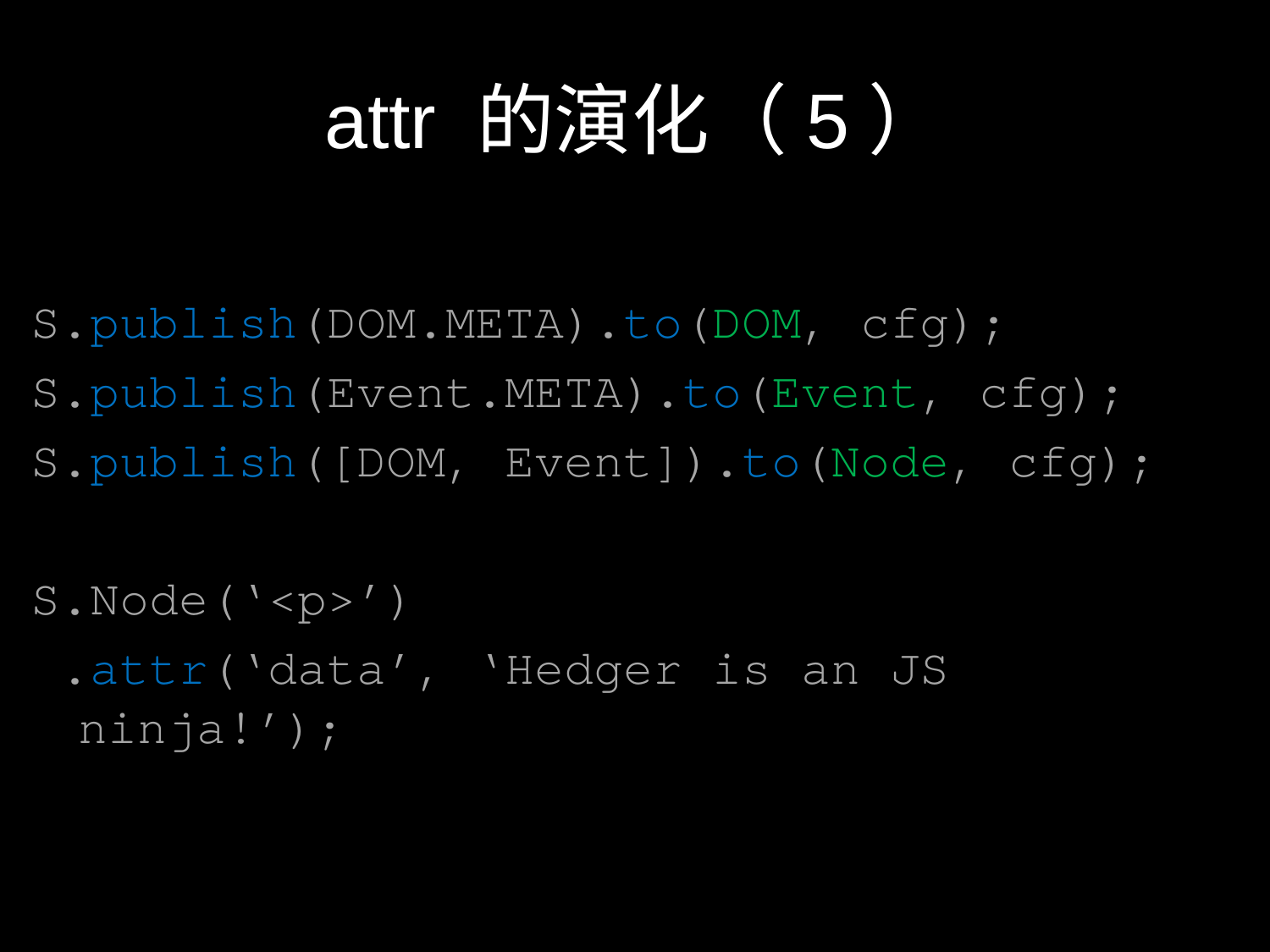

# attr 的演化（5）

S.publish(DOM.META).to(DOM, cfg);
S.publish(Event.META).to(Event, cfg);
S.publish([DOM, Event]).to(Node, cfg);

S.Node(‘<p>’)
 .attr(‘data’, ‘Hedger is an JS ninja!’);